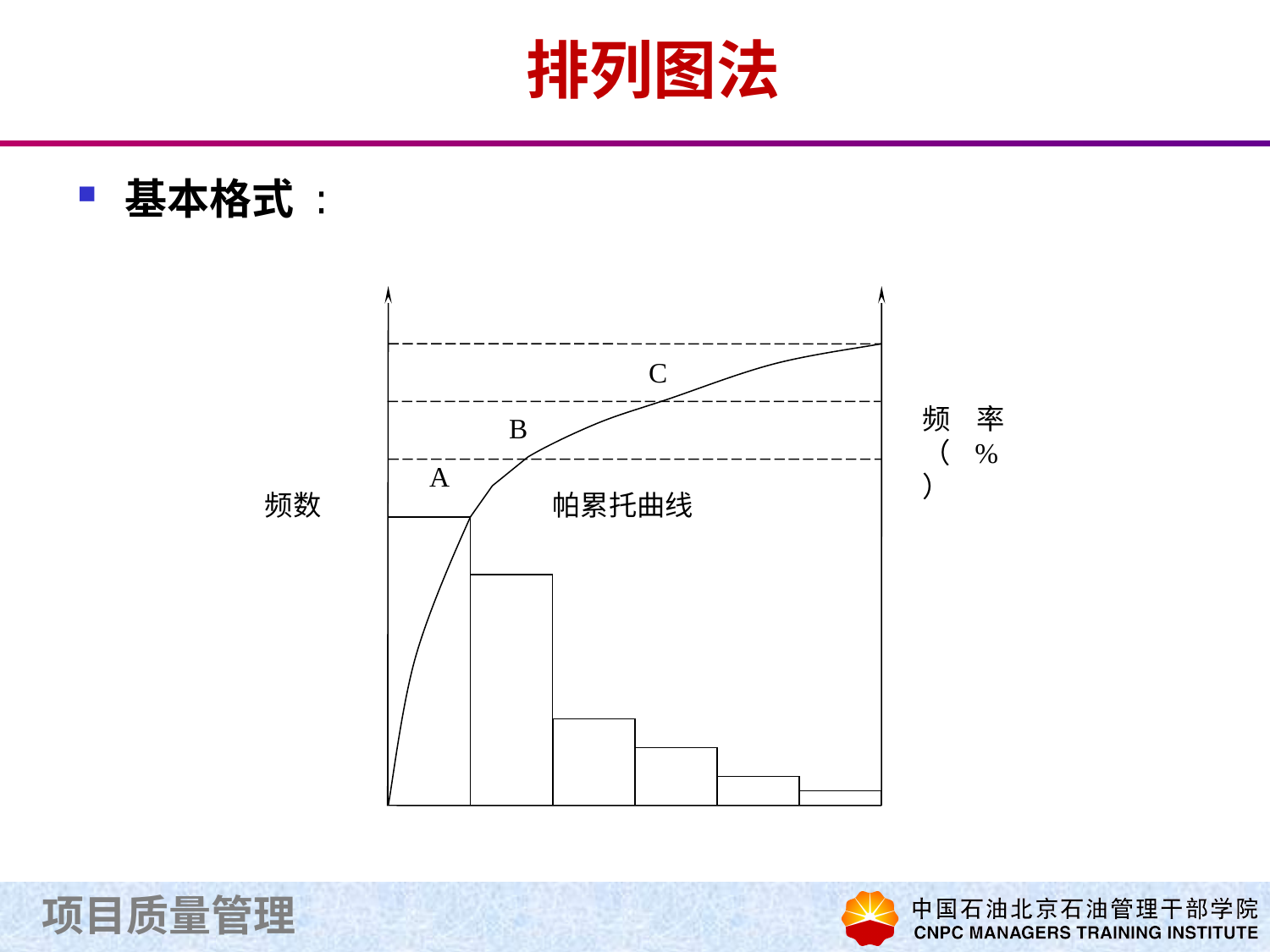

# 排列图法
基本格式 :

C

频率（%）
B

A
频数
帕累托曲线